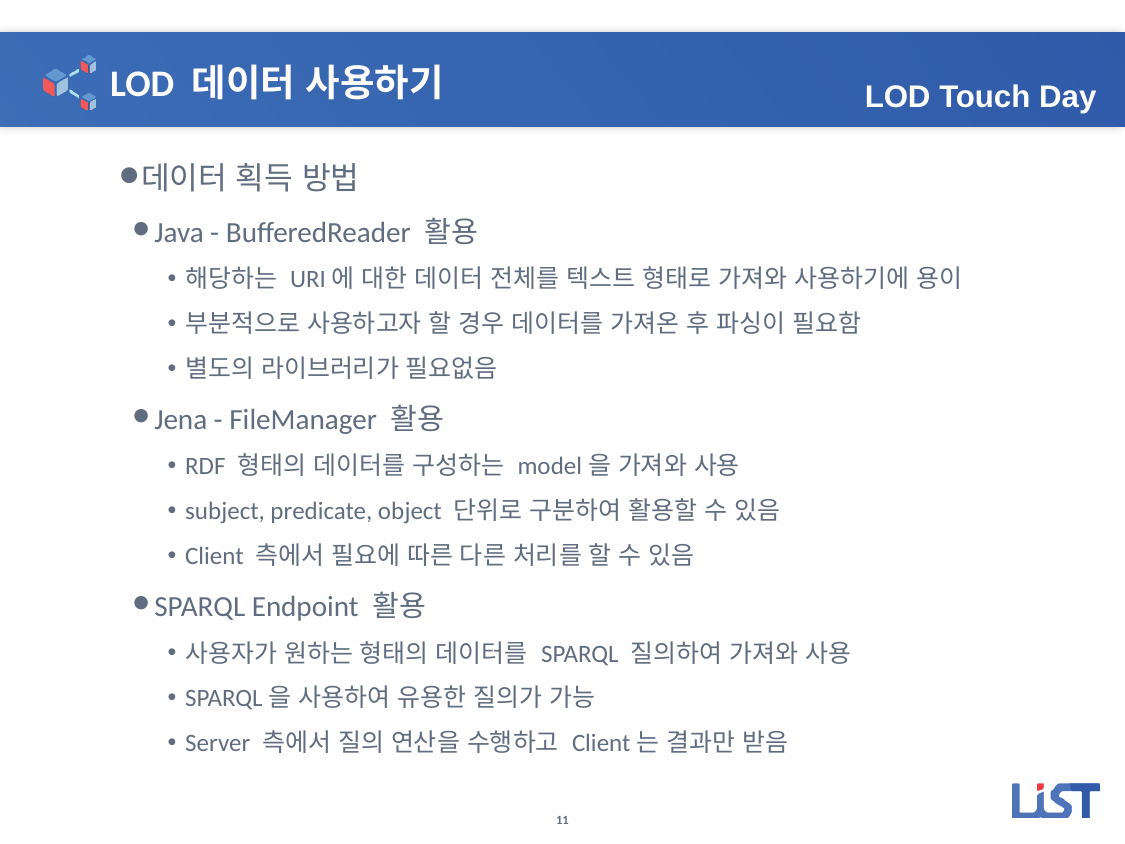

# LOD 데이터 사용하기
데이터 획득 방법
Java - BufferedReader 활용
해당하는 URI에 대한 데이터 전체를 텍스트 형태로 가져와 사용하기에 용이
부분적으로 사용하고자 할 경우 데이터를 가져온 후 파싱이 필요함
별도의 라이브러리가 필요없음
Jena - FileManager 활용
RDF 형태의 데이터를 구성하는 model을 가져와 사용
subject, predicate, object 단위로 구분하여 활용할 수 있음
Client 측에서 필요에 따른 다른 처리를 할 수 있음
SPARQL Endpoint 활용
사용자가 원하는 형태의 데이터를 SPARQL 질의하여 가져와 사용
SPARQL을 사용하여 유용한 질의가 가능
Server 측에서 질의 연산을 수행하고 Client는 결과만 받음
11